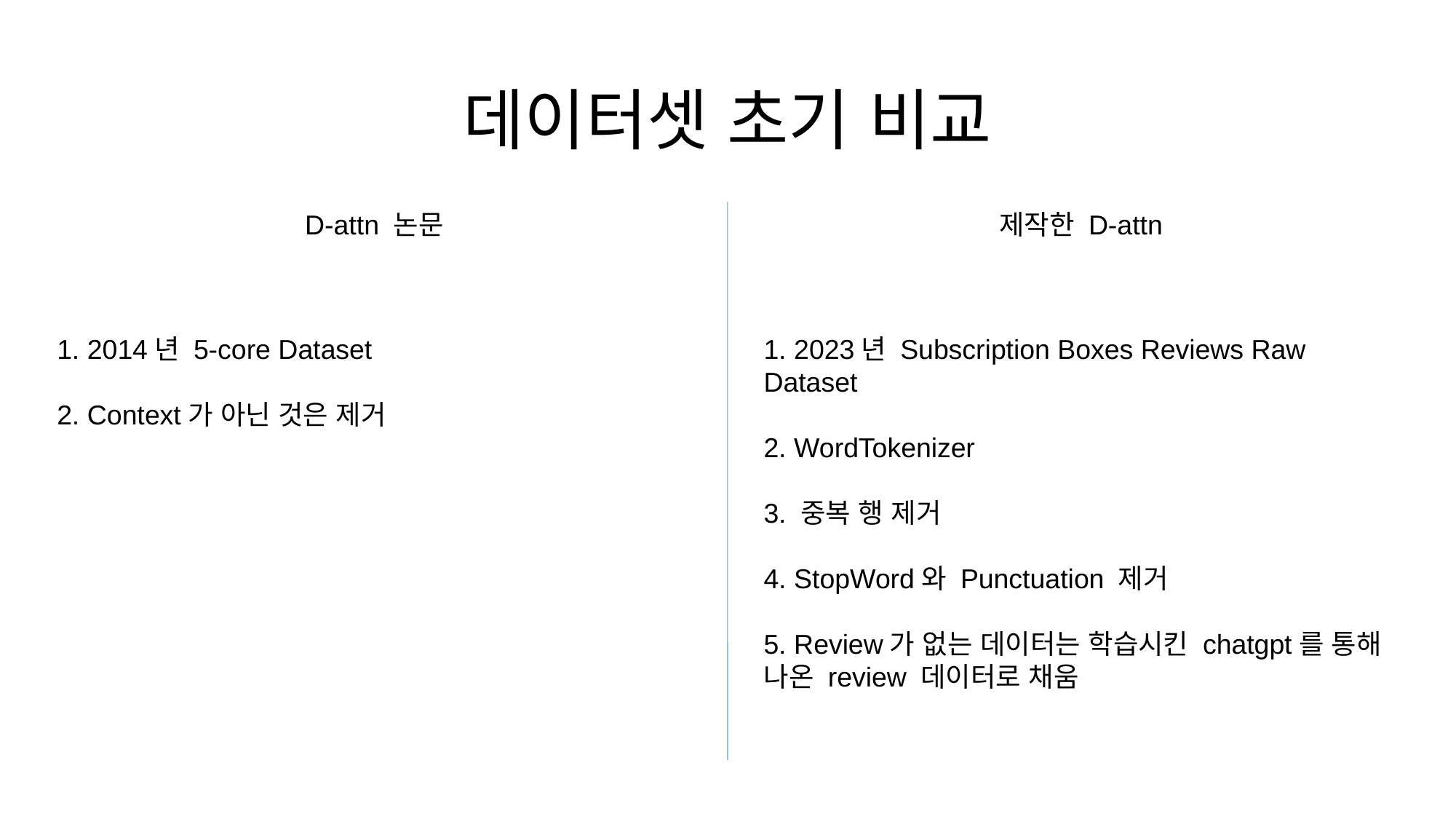

# 데이터셋 초기 비교
D-attn 논문
제작한 D-attn
1. 2014년 5-core Dataset

2. Context가 아닌 것은 제거
1. 2023년 Subscription Boxes Reviews Raw Dataset

2. WordTokenizer

3. 중복 행 제거

4. StopWord와 Punctuation 제거

5. Review가 없는 데이터는 학습시킨 chatgpt를 통해 나온 review 데이터로 채움